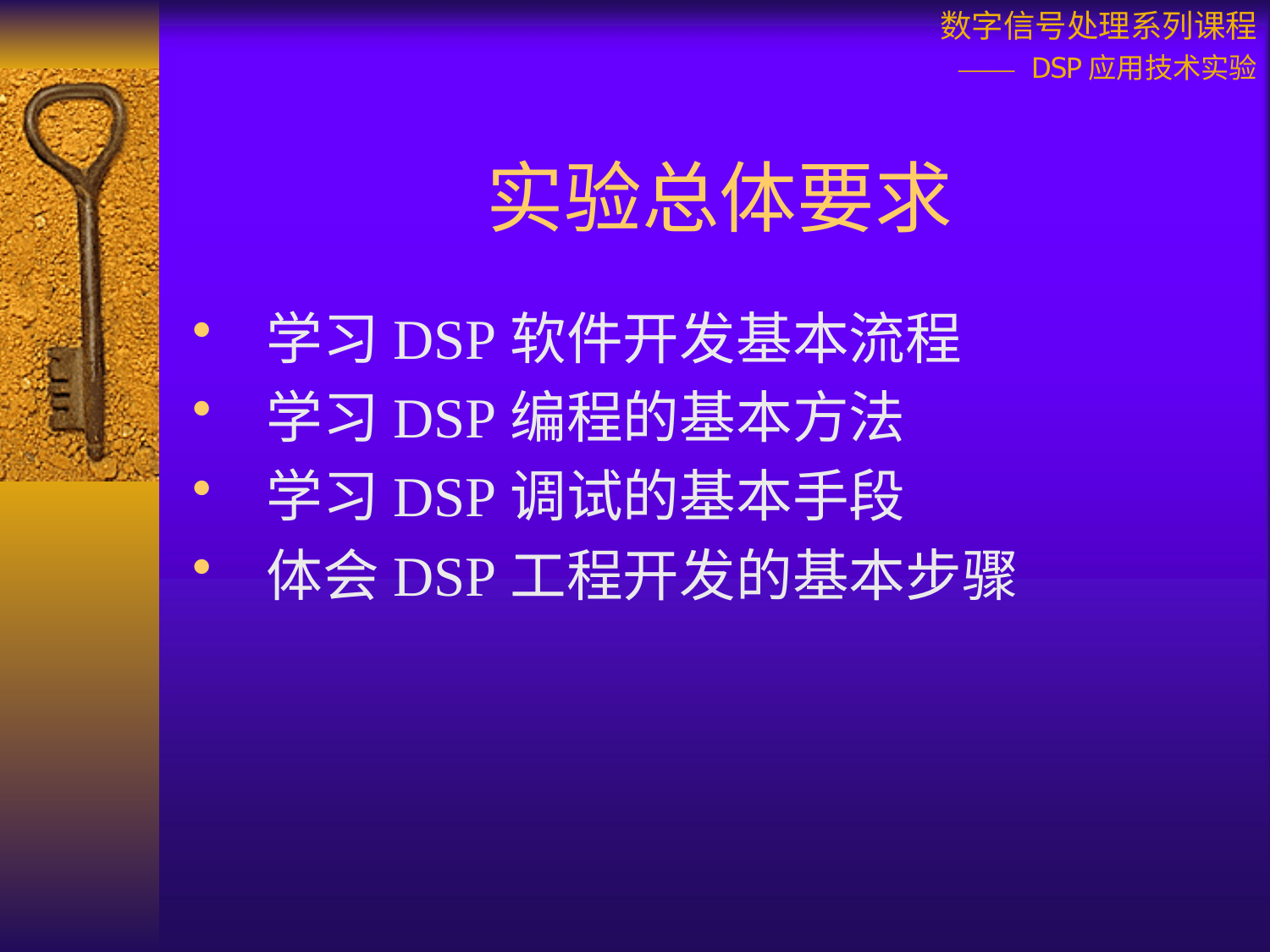

# 实验总体要求
 学习DSP软件开发基本流程
 学习DSP编程的基本方法
 学习DSP调试的基本手段
 体会DSP工程开发的基本步骤